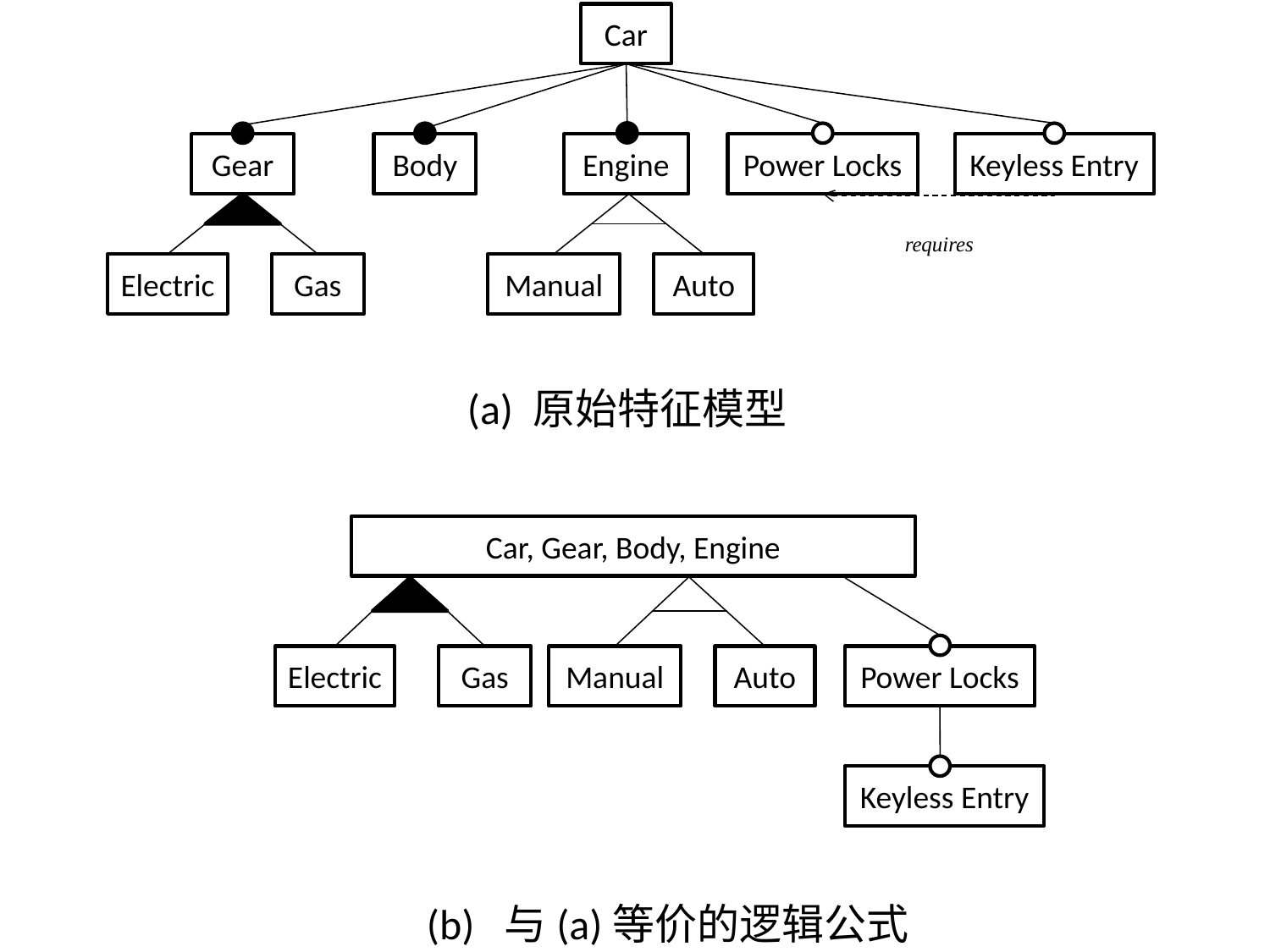

Car

Gear
Body
Engine
Power Locks
Keyless Entry

requires
Electric
Gas
Manual
Auto
(a) 原始特征模型
Car, Gear, Body, Engine

Electric
Gas
Manual
Auto
Power Locks

Keyless Entry
(b)  与(a)等价的逻辑公式
       转换得到的特征模型